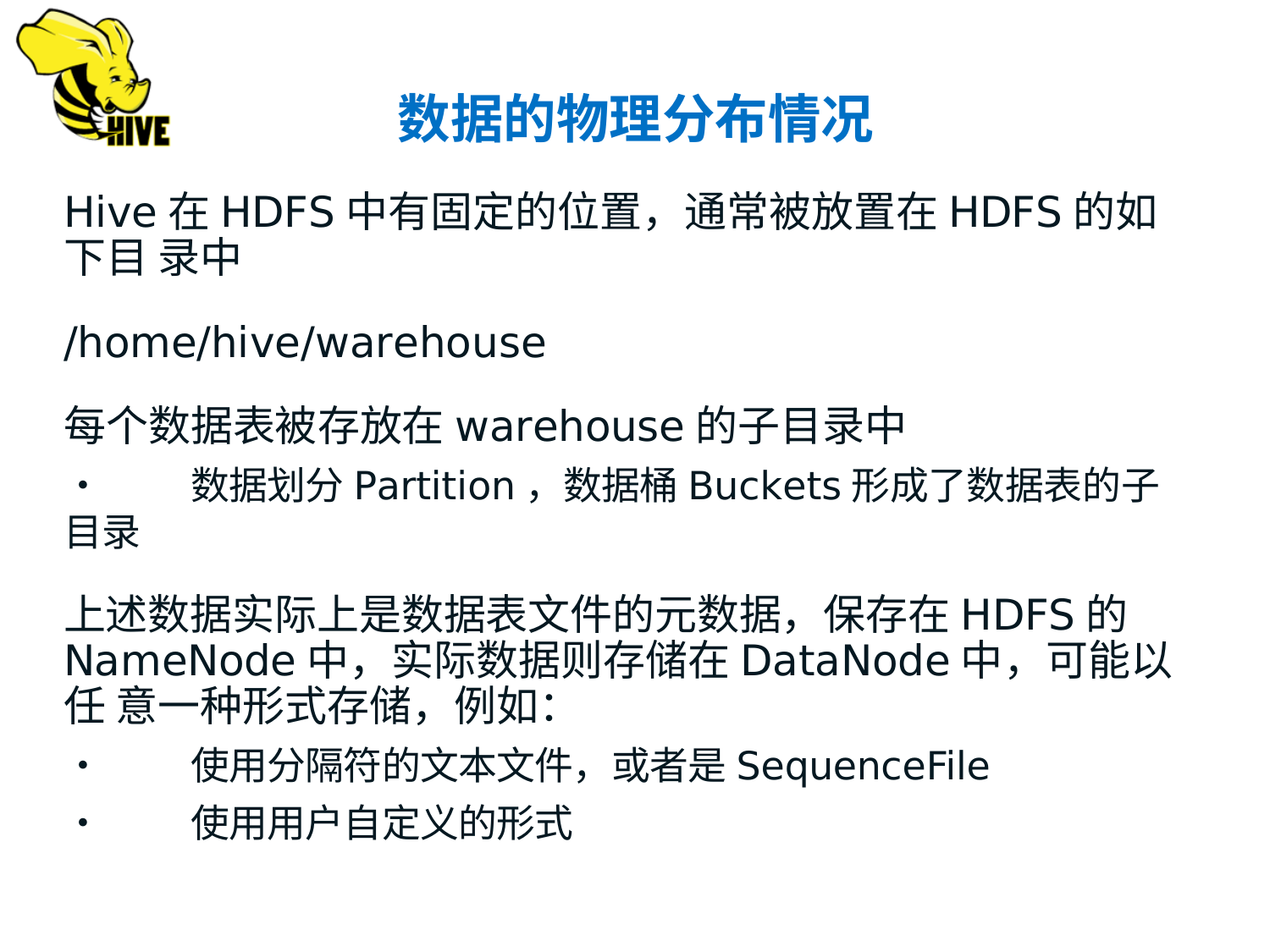

# 数据的物理分布情况
Hive在HDFS中有固定的位置，通常被放置在HDFS的如下目 录中
/home/hive/warehouse
每个数据表被存放在warehouse的子目录中
•	数据划分Partition，数据桶Buckets形成了数据表的子目录

上述数据实际上是数据表文件的元数据，保存在HDFS的 NameNode中，实际数据则存储在DataNode中，可能以任 意一种形式存储，例如：
•	使用分隔符的文本文件，或者是SequenceFile
•	使用用户自定义的形式